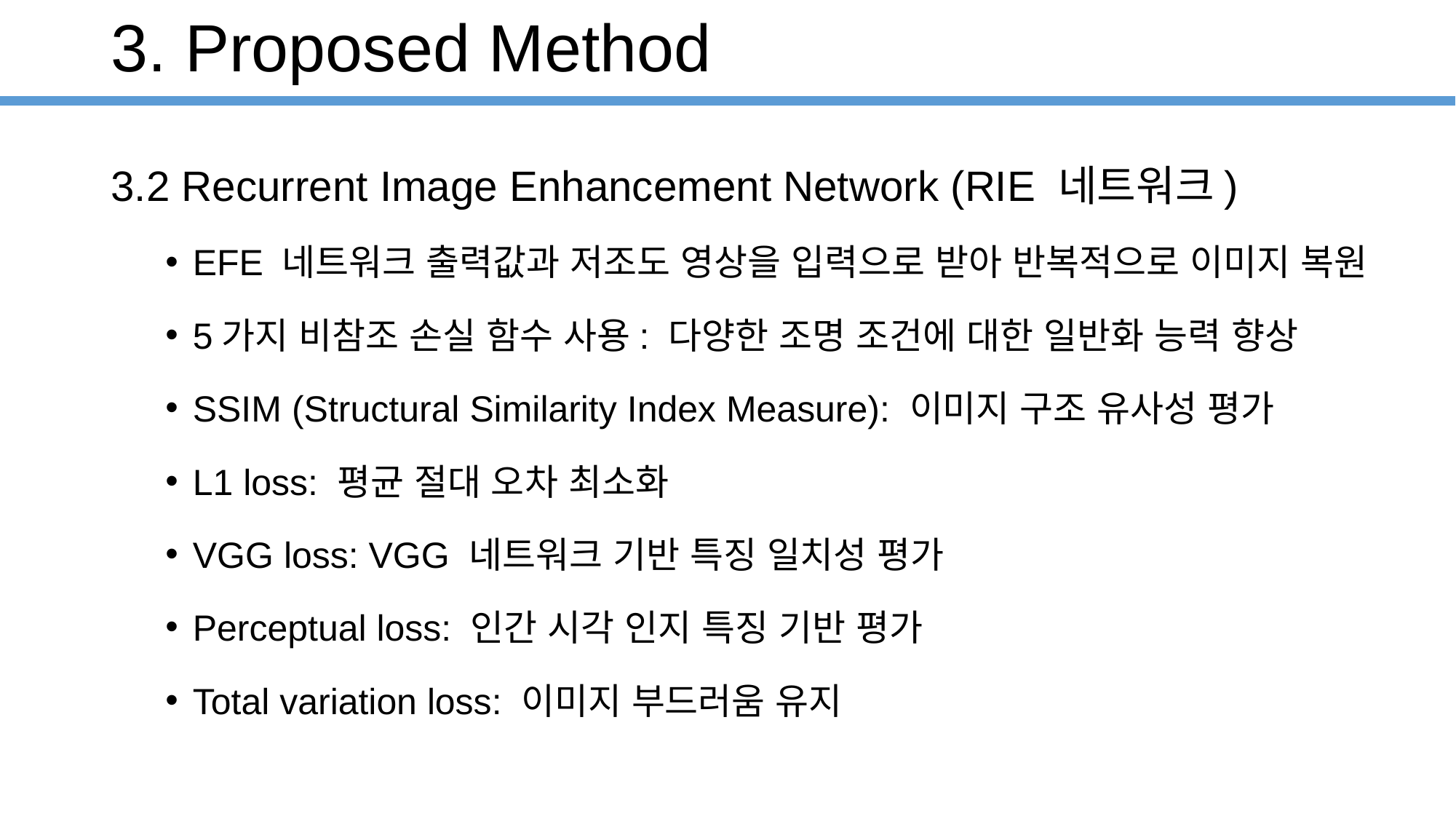

# 3. Proposed Method
3.2 Recurrent Image Enhancement Network (RIE 네트워크)
EFE 네트워크 출력값과 저조도 영상을 입력으로 받아 반복적으로 이미지 복원
5가지 비참조 손실 함수 사용: 다양한 조명 조건에 대한 일반화 능력 향상
SSIM (Structural Similarity Index Measure): 이미지 구조 유사성 평가
L1 loss: 평균 절대 오차 최소화
VGG loss: VGG 네트워크 기반 특징 일치성 평가
Perceptual loss: 인간 시각 인지 특징 기반 평가
Total variation loss: 이미지 부드러움 유지